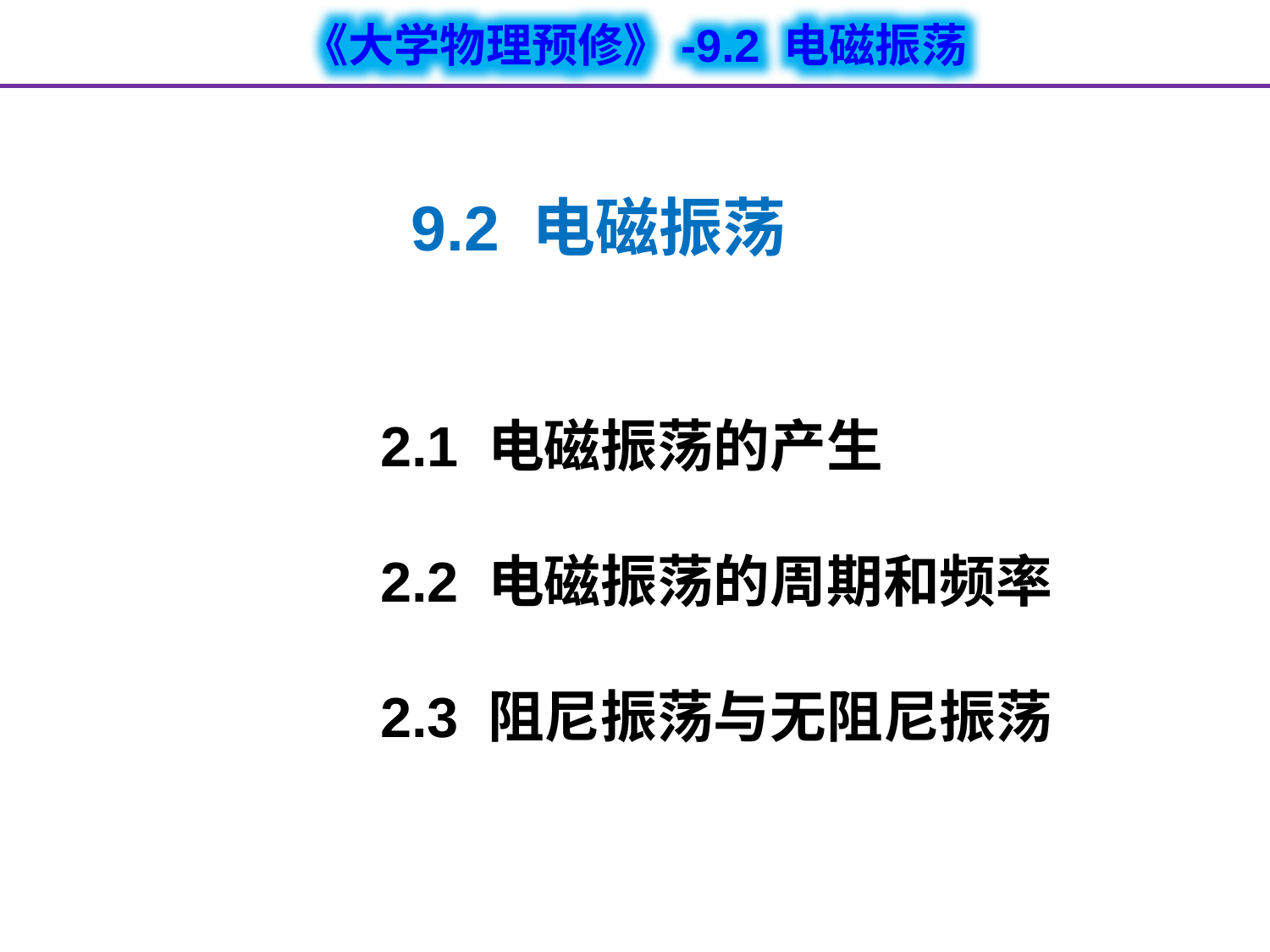

9.2 电磁振荡
2.1 电磁振荡的产生
2.2 电磁振荡的周期和频率 2.3 阻尼振荡与无阻尼振荡